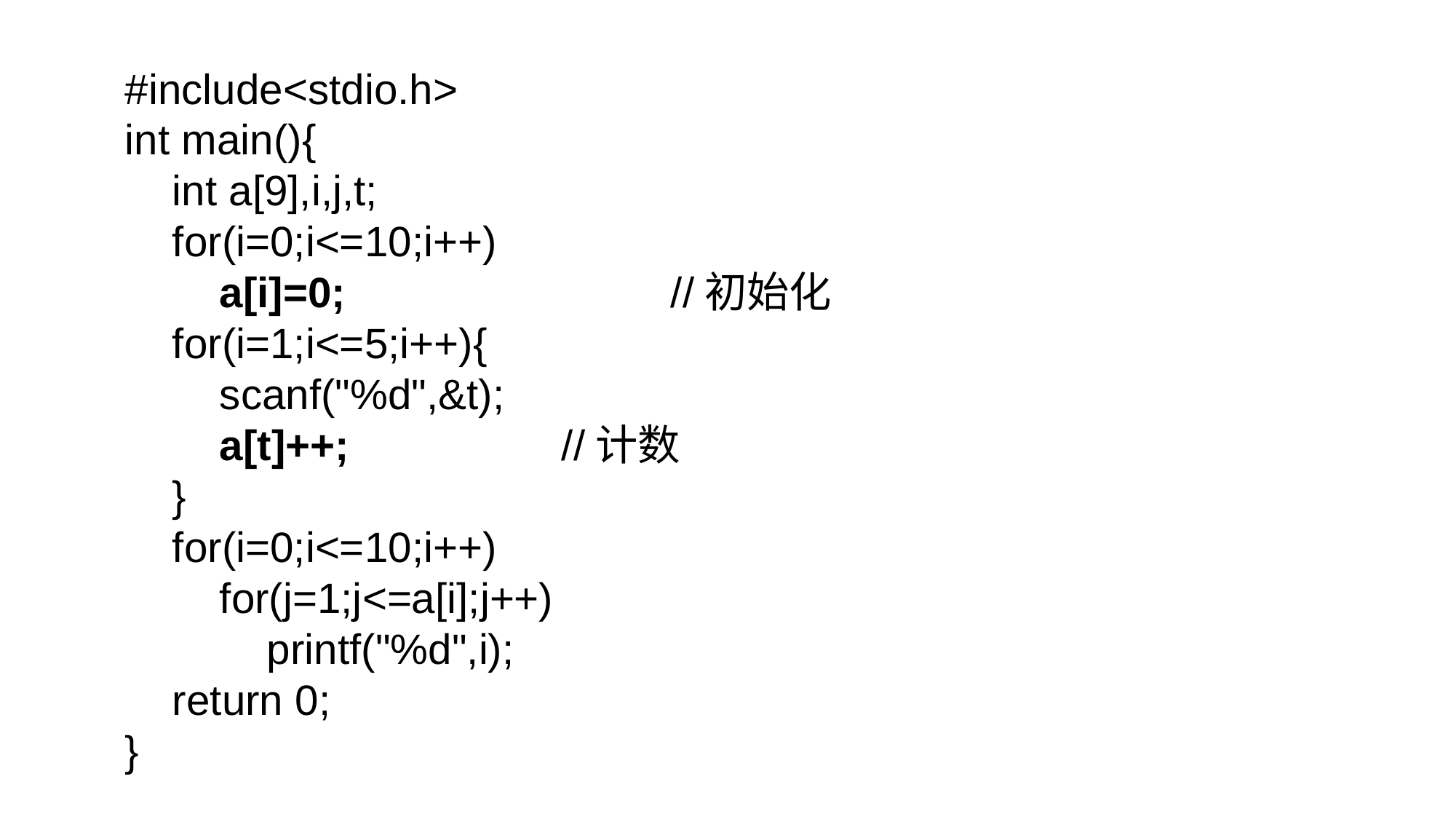

#include<stdio.h>
int main(){
    int a[9],i,j,t;
    for(i=0;i<=10;i++)
        a[i]=0;			//初始化
    for(i=1;i<=5;i++){
        scanf("%d",&t);
        a[t]++;		//计数
    }
    for(i=0;i<=10;i++)
        for(j=1;j<=a[i];j++)
            printf("%d",i);
    return 0;
}